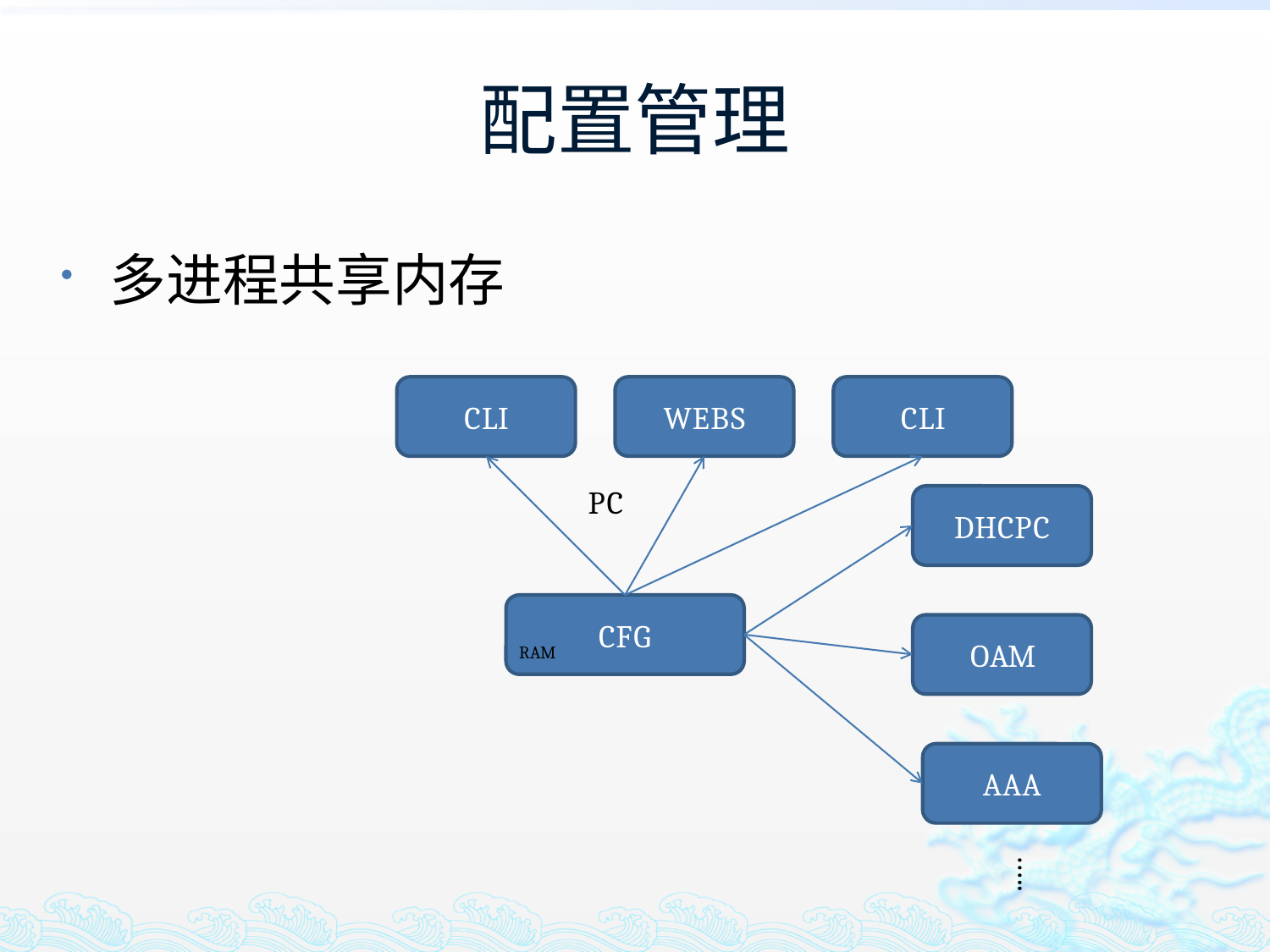

# 配置管理
多进程共享内存

CLI
WEBS
CLI
PC
DHCPC
CFG
OAM
RAM
AAA
…..